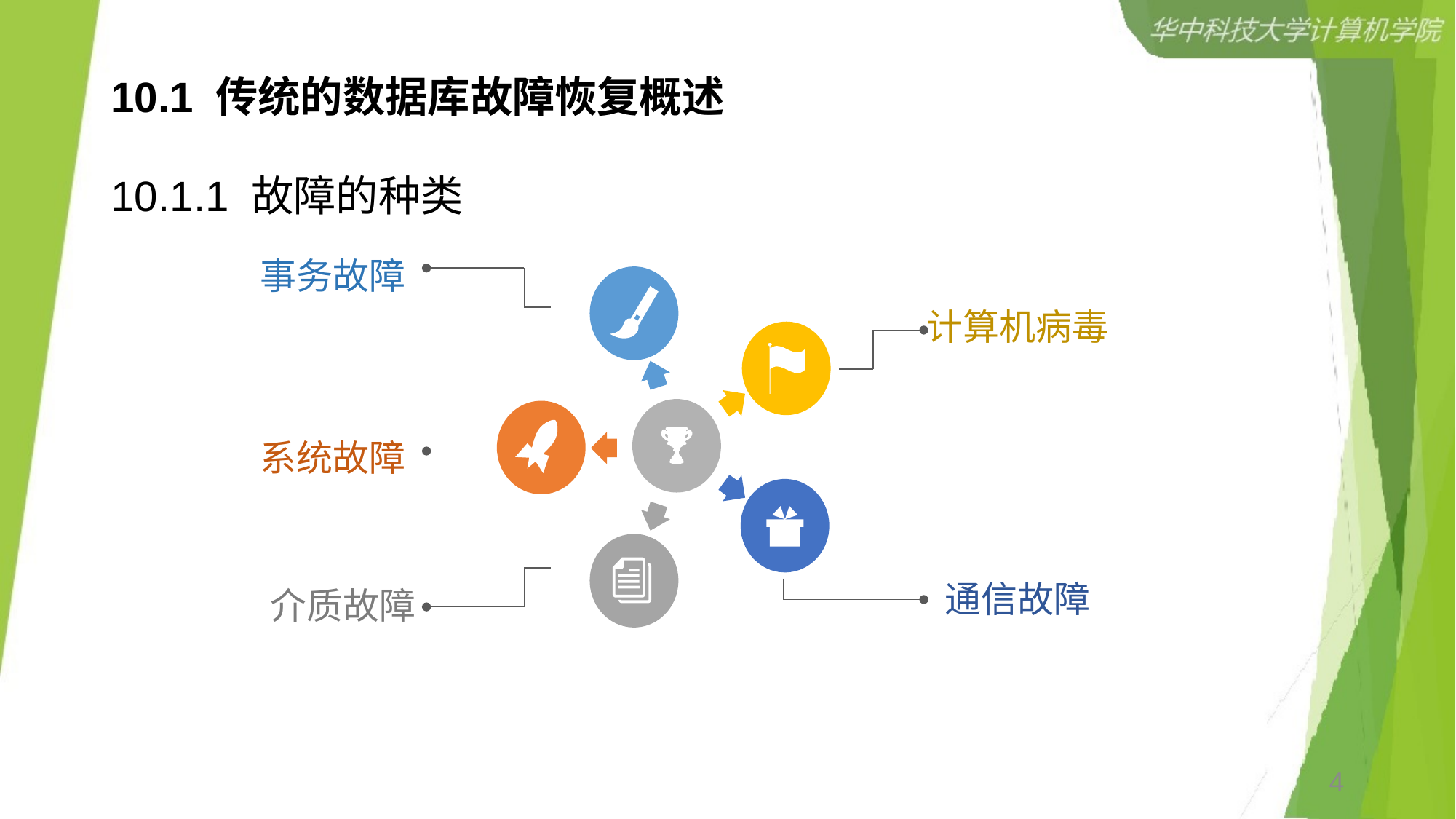

# 10.1 传统的数据库故障恢复概述
10.1.1 故障的种类
事务故障

计算机病毒

系统故障

通信故障
介质故障
4